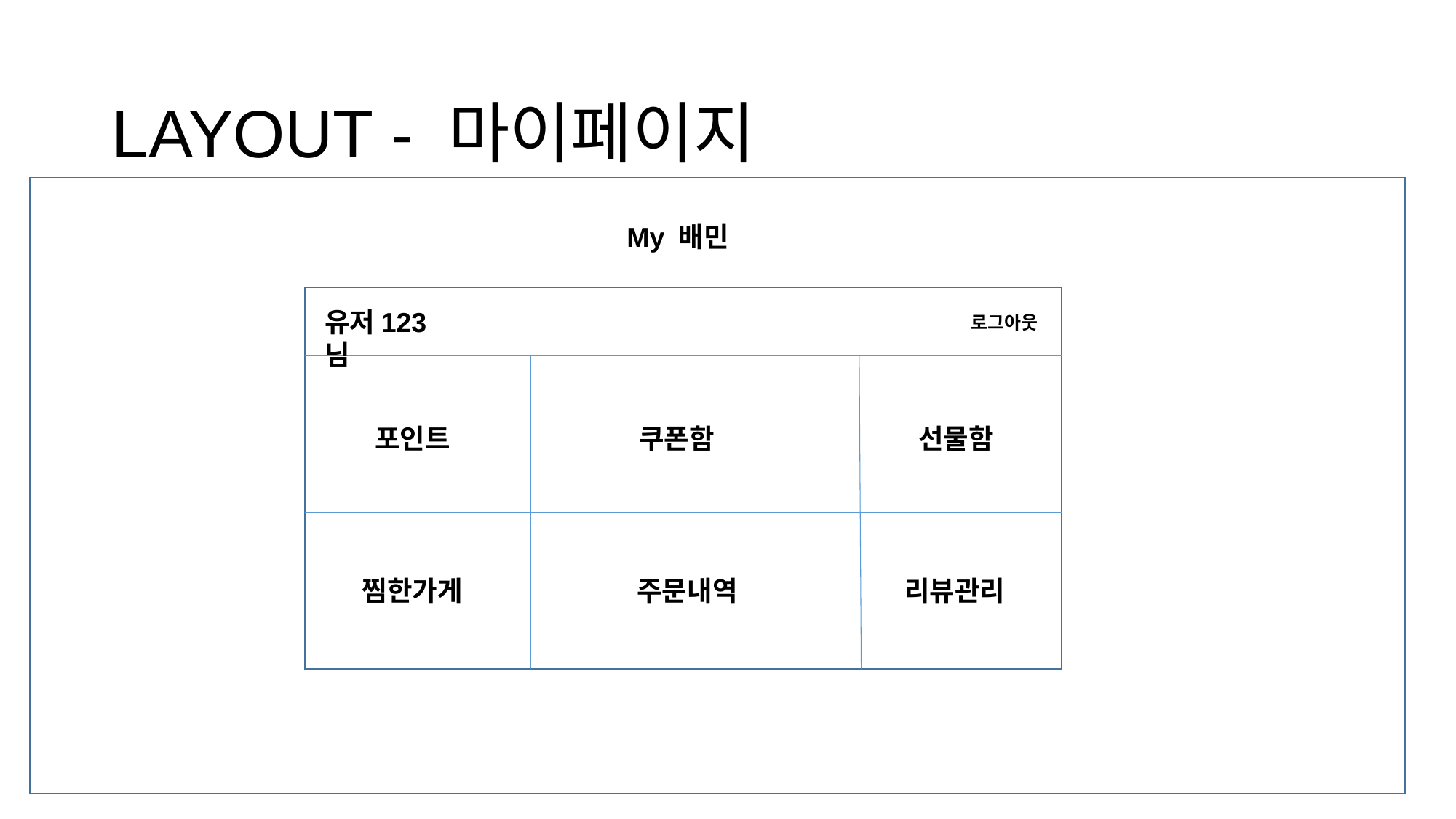

# LAYOUT - 마이페이지

My 배민

유저123 님
로그아웃
포인트
쿠폰함
선물함
찜한가게
주문내역
리뷰관리